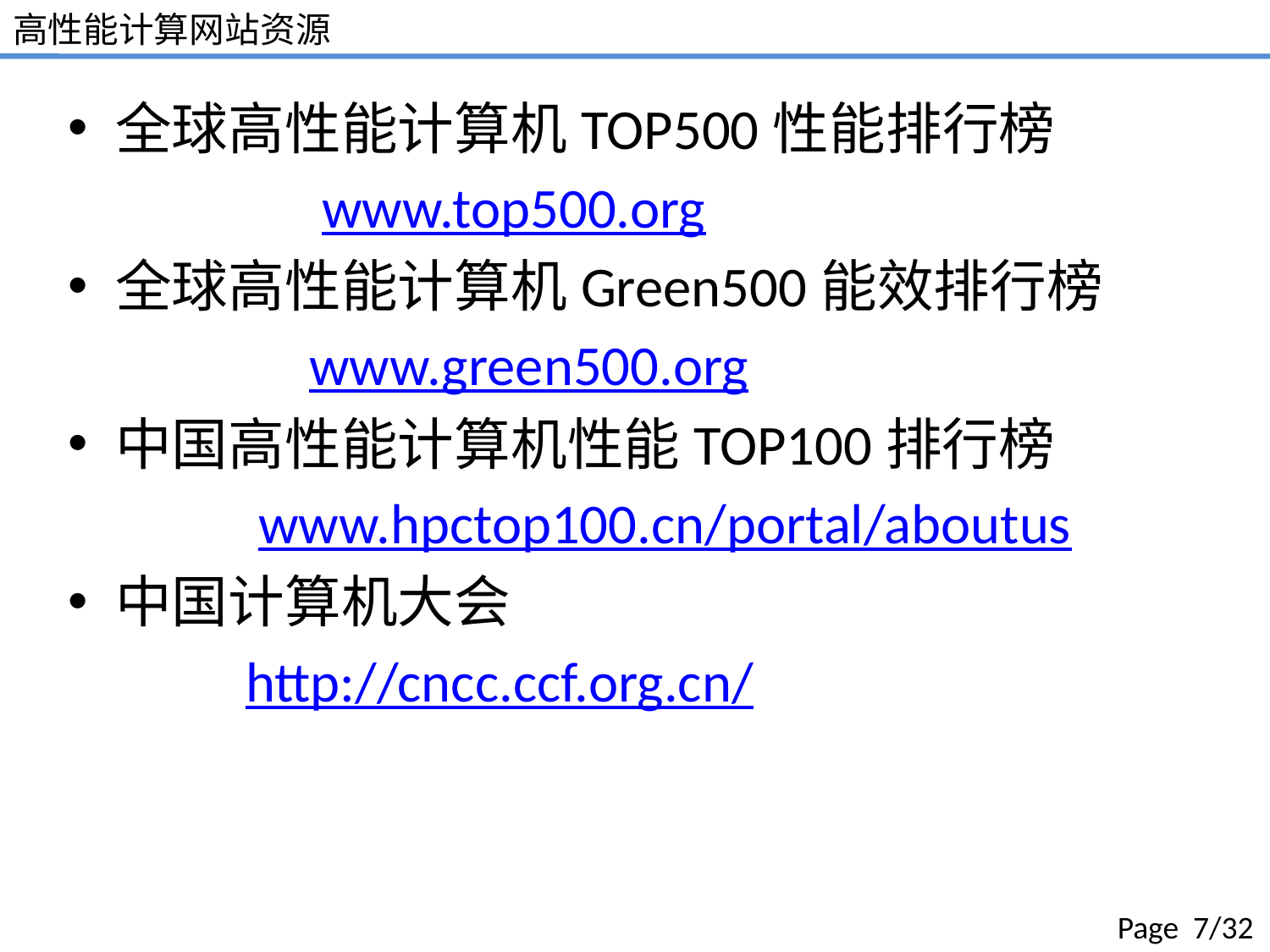

# 高性能计算网站资源

全球高性能计算机TOP500性能排行榜
                    www.top500.org
全球高性能计算机Green500能效排行榜
                   www.green500.org
中国高性能计算机性能TOP100排行榜
               www.hpctop100.cn/portal/aboutus
中国计算机大会
              http://cncc.ccf.org.cn/

Page  7/32